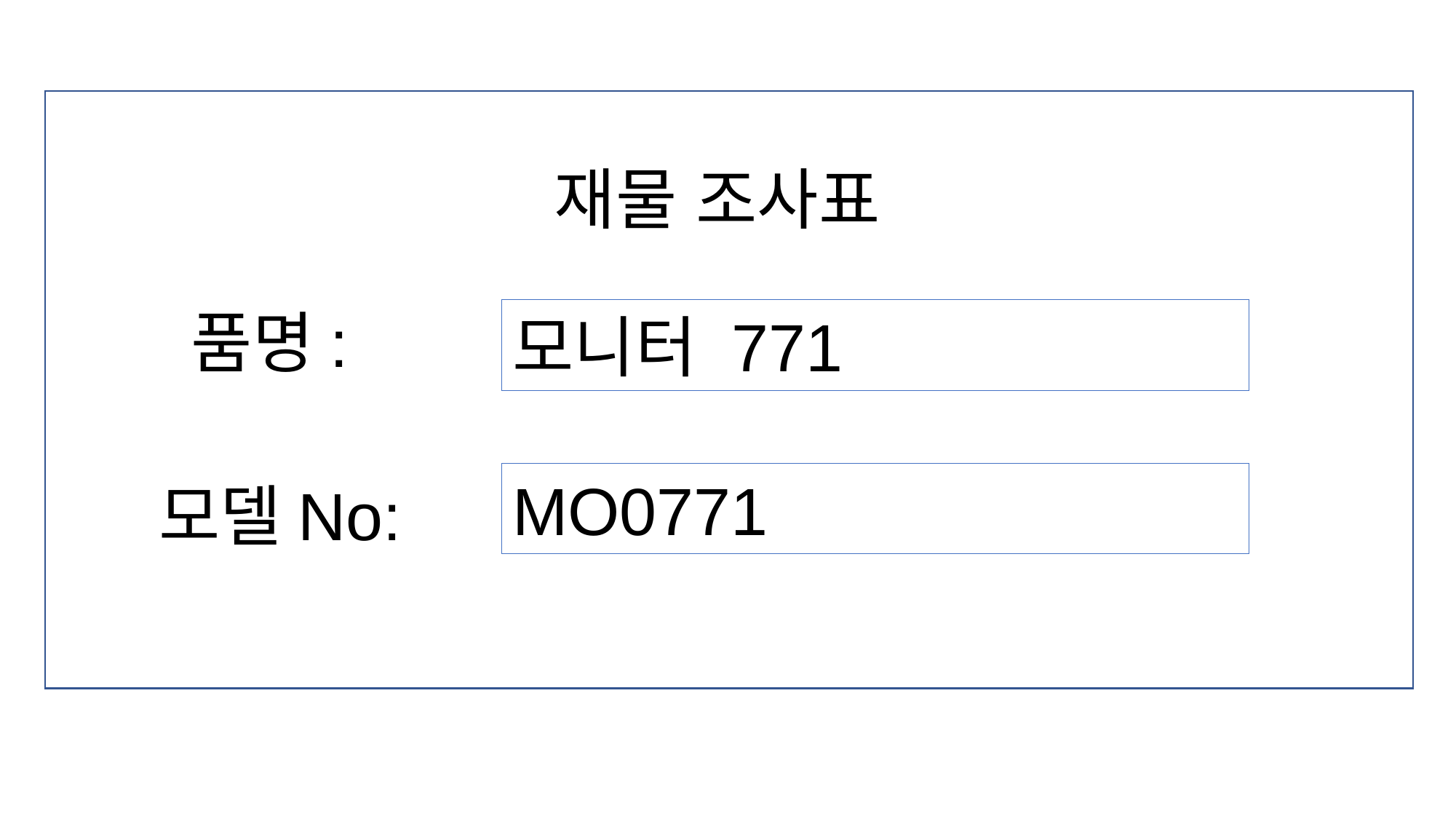

재물 조사표
품명:
모니터 771
MO0771
모델No: